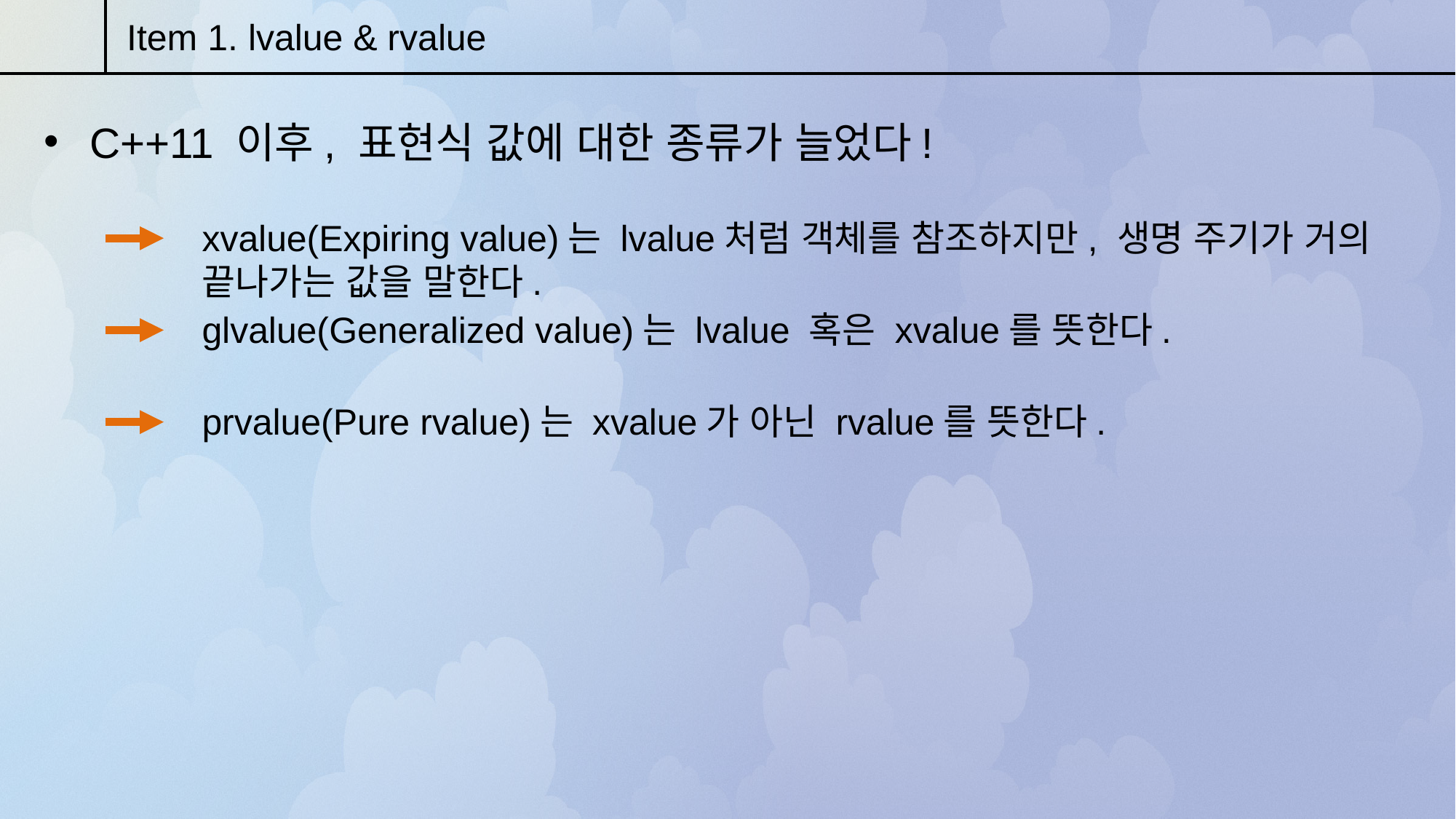

Item 1. lvalue & rvalue
 C++11 이후, 표현식 값에 대한 종류가 늘었다!
xvalue(Expiring value)는 lvalue처럼 객체를 참조하지만, 생명 주기가 거의 끝나가는 값을 말한다.
glvalue(Generalized value)는 lvalue 혹은 xvalue를 뜻한다.
prvalue(Pure rvalue)는 xvalue가 아닌 rvalue를 뜻한다.